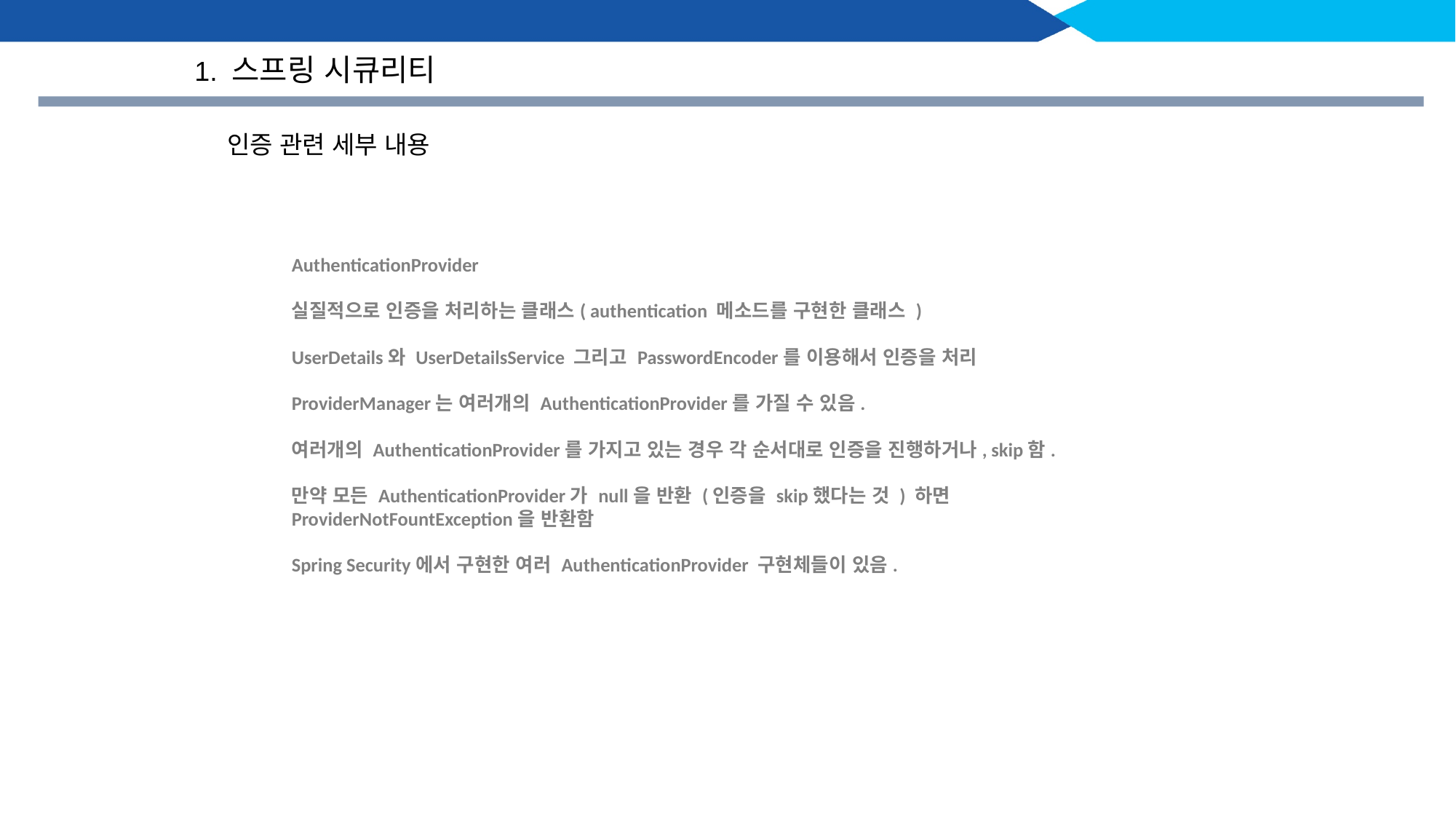

1. 스프링 시큐리티
인증 관련 세부 내용
AuthenticationProvider

실질적으로 인증을 처리하는 클래스( authentication 메소드를 구현한 클래스 )

UserDetails와 UserDetailsService 그리고 PasswordEncoder를 이용해서 인증을 처리

ProviderManager는 여러개의 AuthenticationProvider를 가질 수 있음.

여러개의 AuthenticationProvider를 가지고 있는 경우 각 순서대로 인증을 진행하거나, skip함.

만약 모든 AuthenticationProvider가 null을 반환 (인증을 skip했다는 것 ) 하면 ProviderNotFountException을 반환함

Spring Security에서 구현한 여러 AuthenticationProvider 구현체들이 있음.